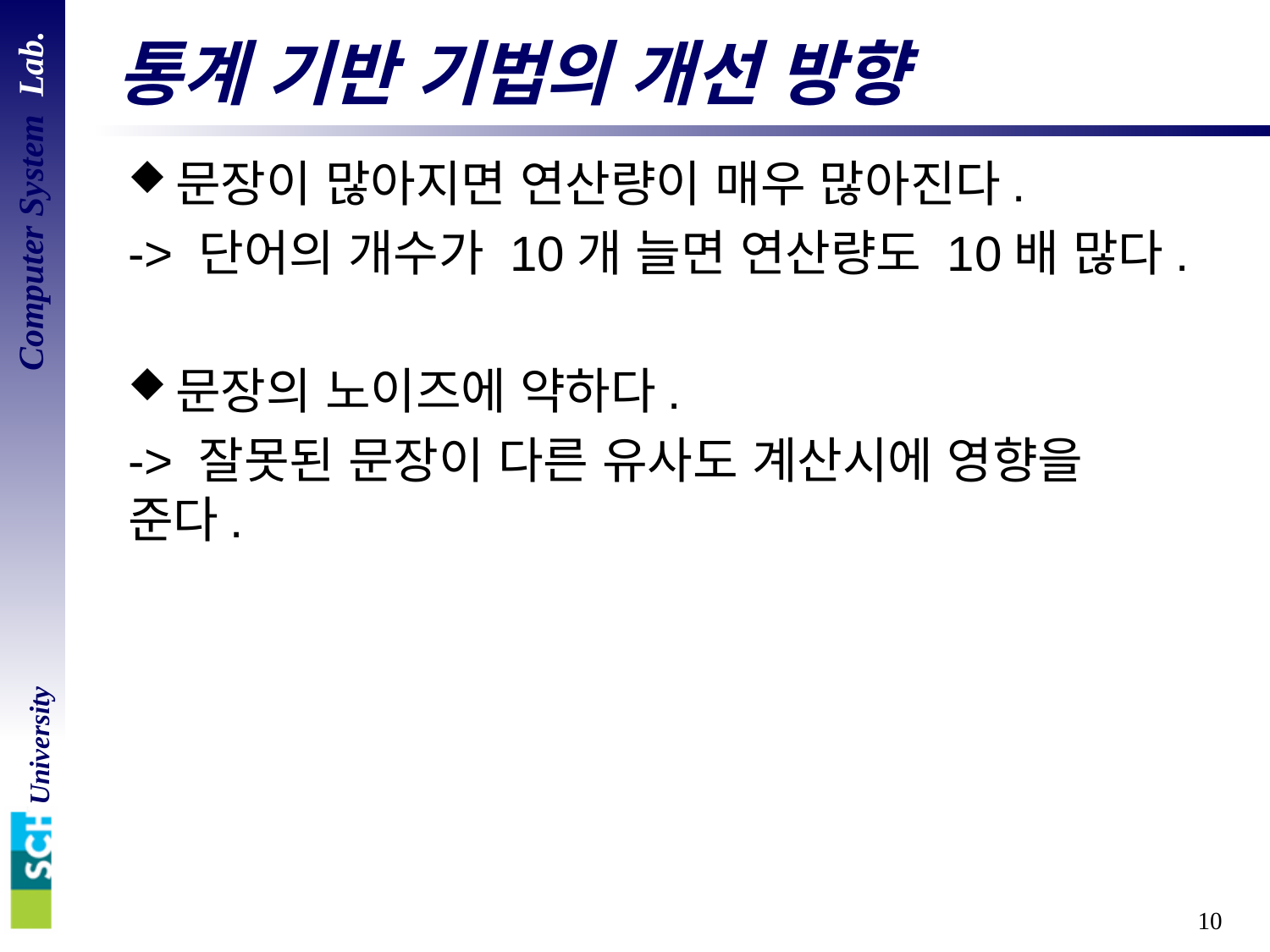

# 통계 기반 기법의 개선 방향
문장이 많아지면 연산량이 매우 많아진다.
-> 단어의 개수가 10개 늘면 연산량도 10배 많다.

문장의 노이즈에 약하다.
-> 잘못된 문장이 다른 유사도 계산시에 영향을
준다.